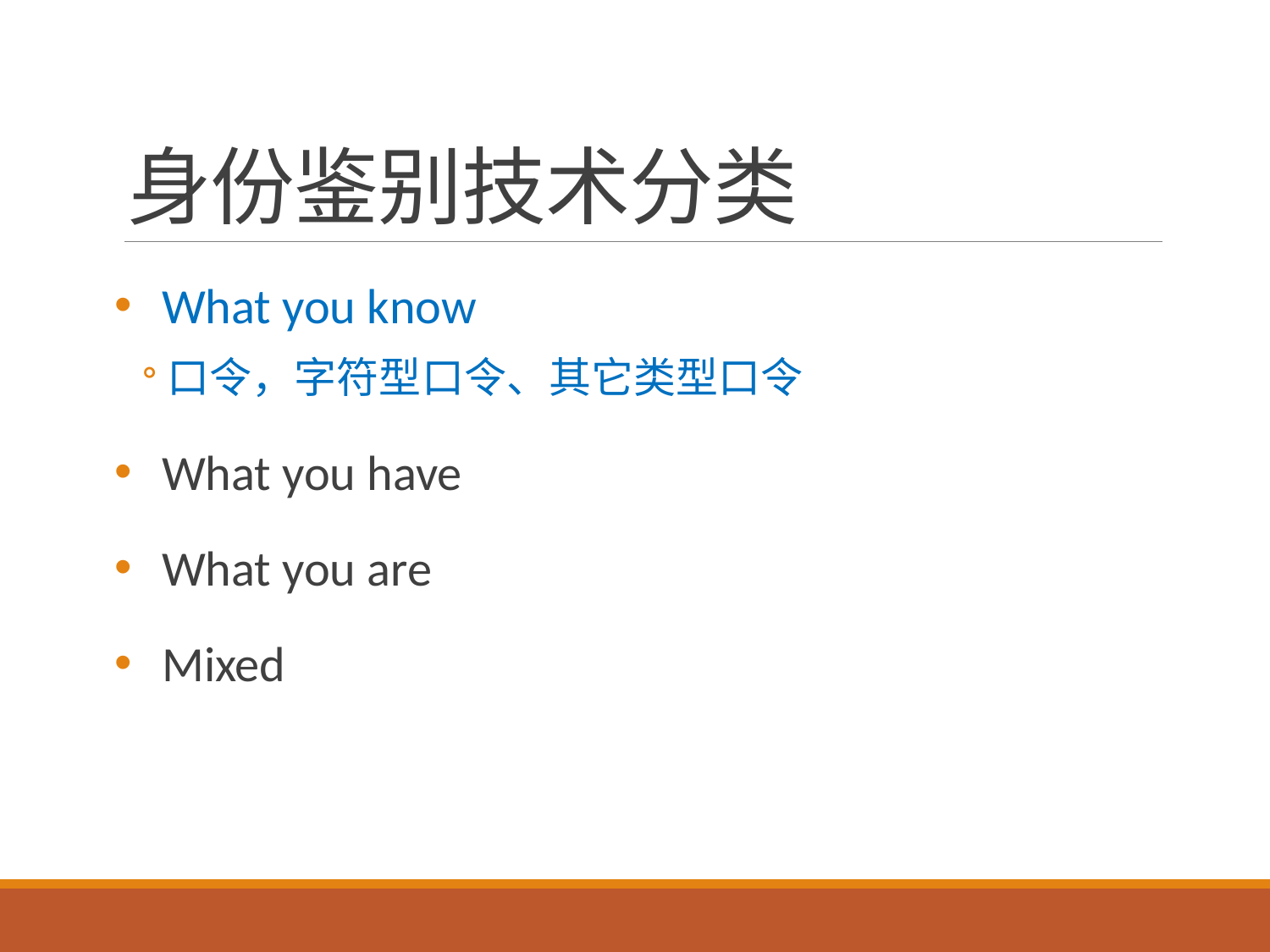

# 身份鉴别技术分类
What you know
口令，字符型口令、其它类型口令
What you have
What you are
Mixed